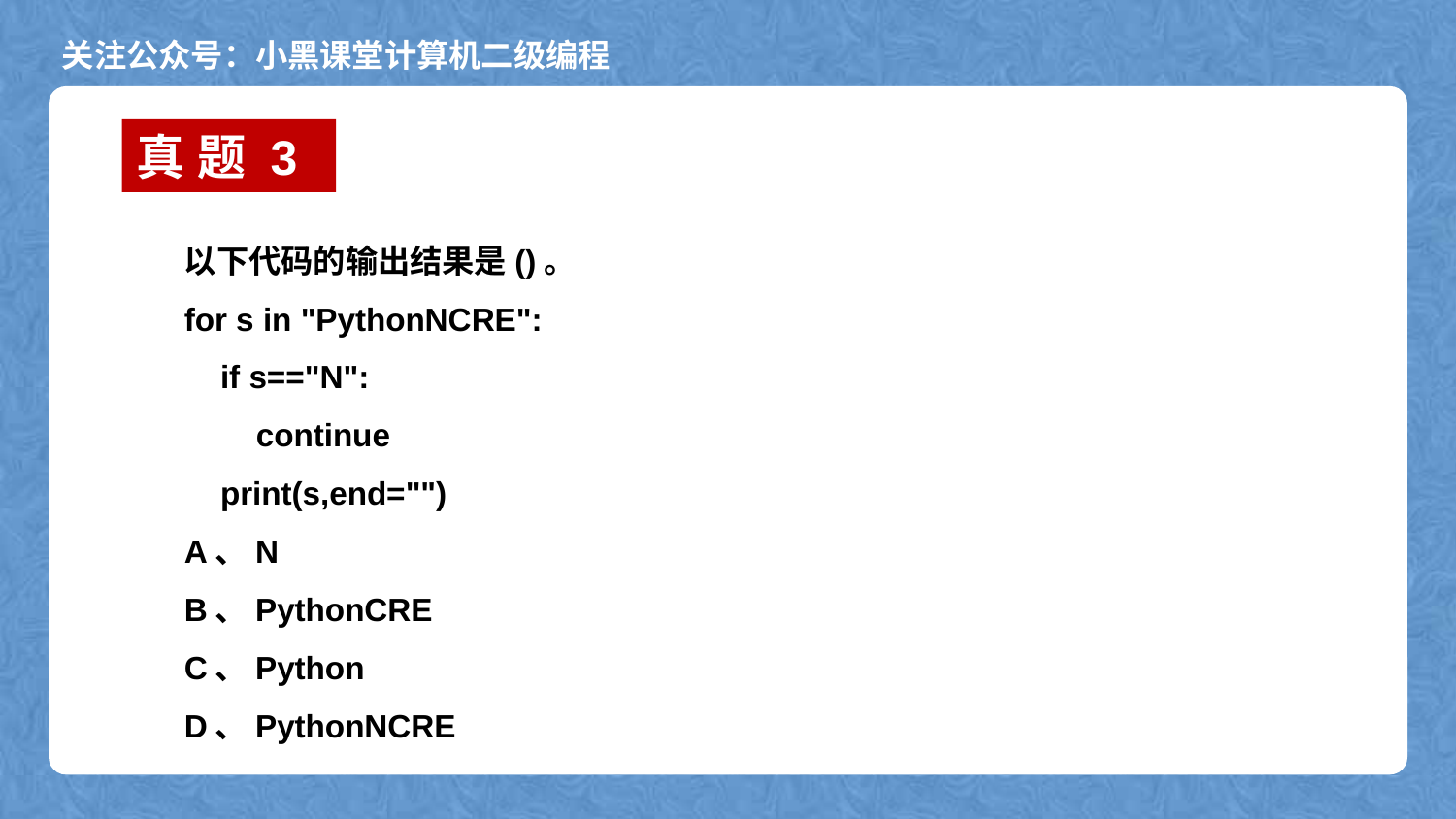

真题3
以下代码的输出结果是()。
for s in "PythonNCRE":
    if s=="N":
        continue
    print(s,end="")
A、N
B、PythonCRE
C、Python
D、PythonNCRE